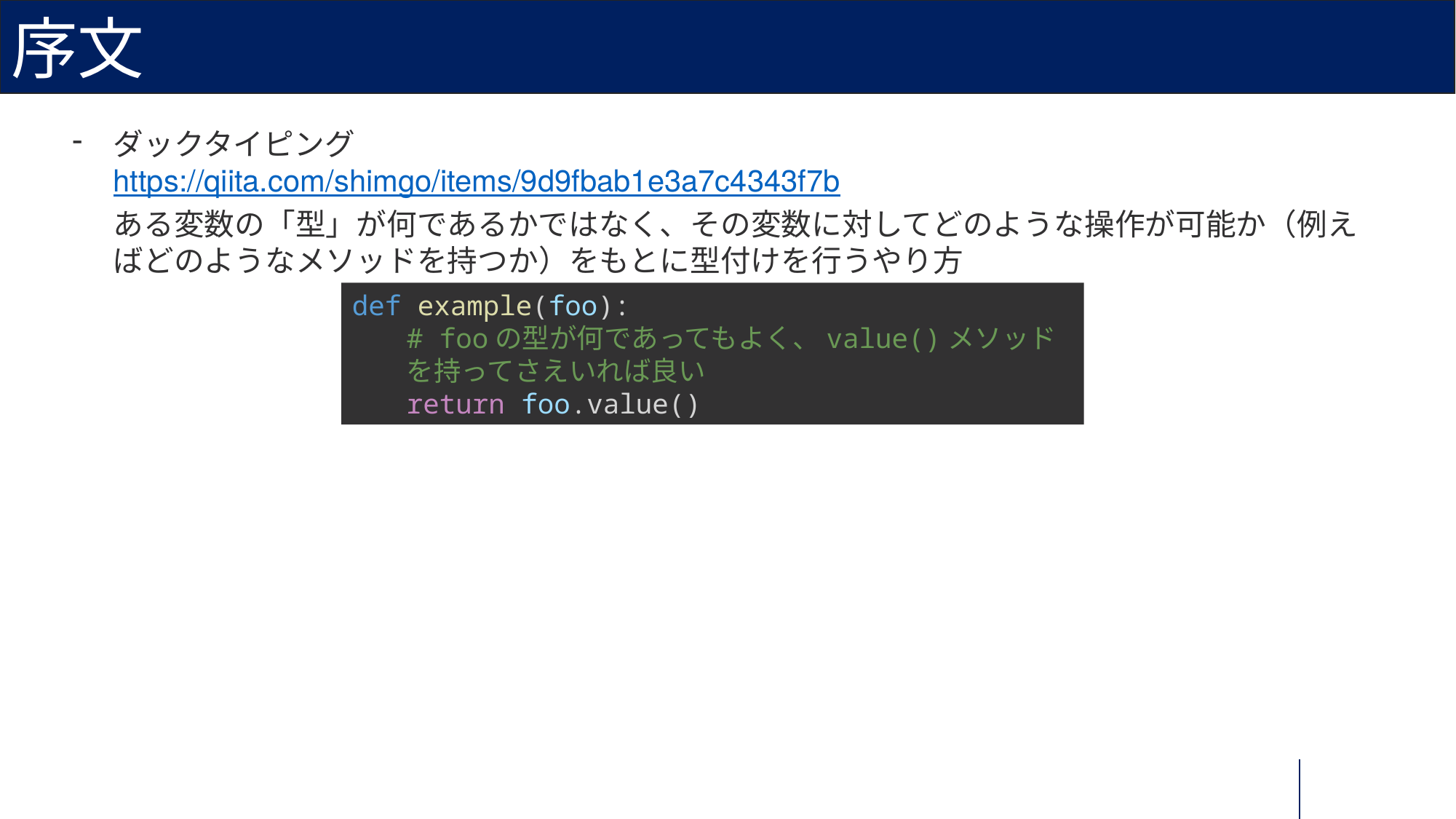

# 序文
ダックタイピング
https://qiita.com/shimgo/items/9d9fbab1e3a7c4343f7b
ある変数の「型」が何であるかではなく、その変数に対してどのような操作が可能か（例えばどのようなメソッドを持つか）をもとに型付けを行うやり方
def example(foo):
# fooの型が何であってもよく、value()メソッドを持ってさえいれば良い
return foo.value()